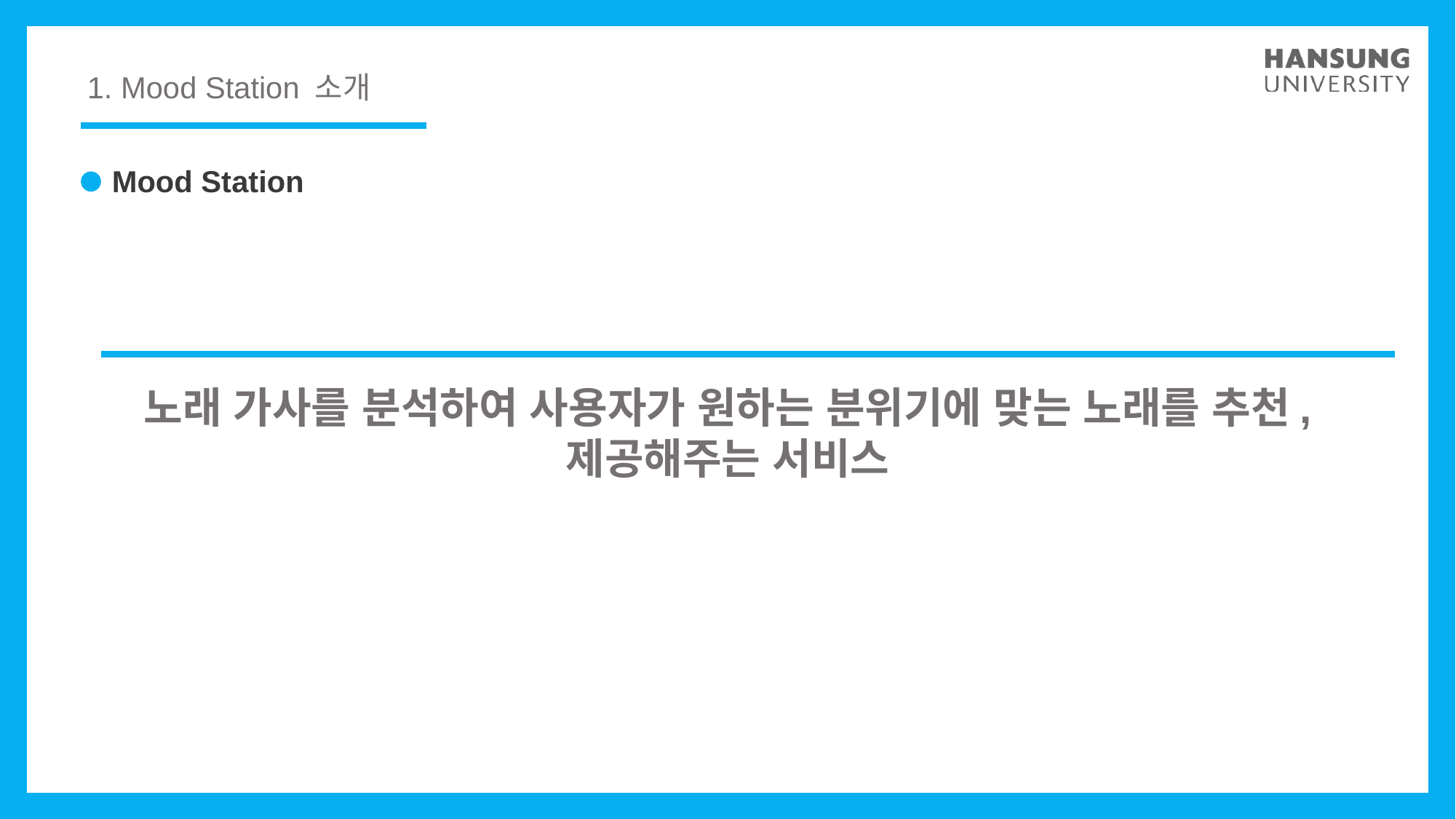

1. Mood Station 소개
Mood Station

노래 가사를 분석하여 사용자가 원하는 분위기에 맞는 노래를 추천, 제공해주는 서비스